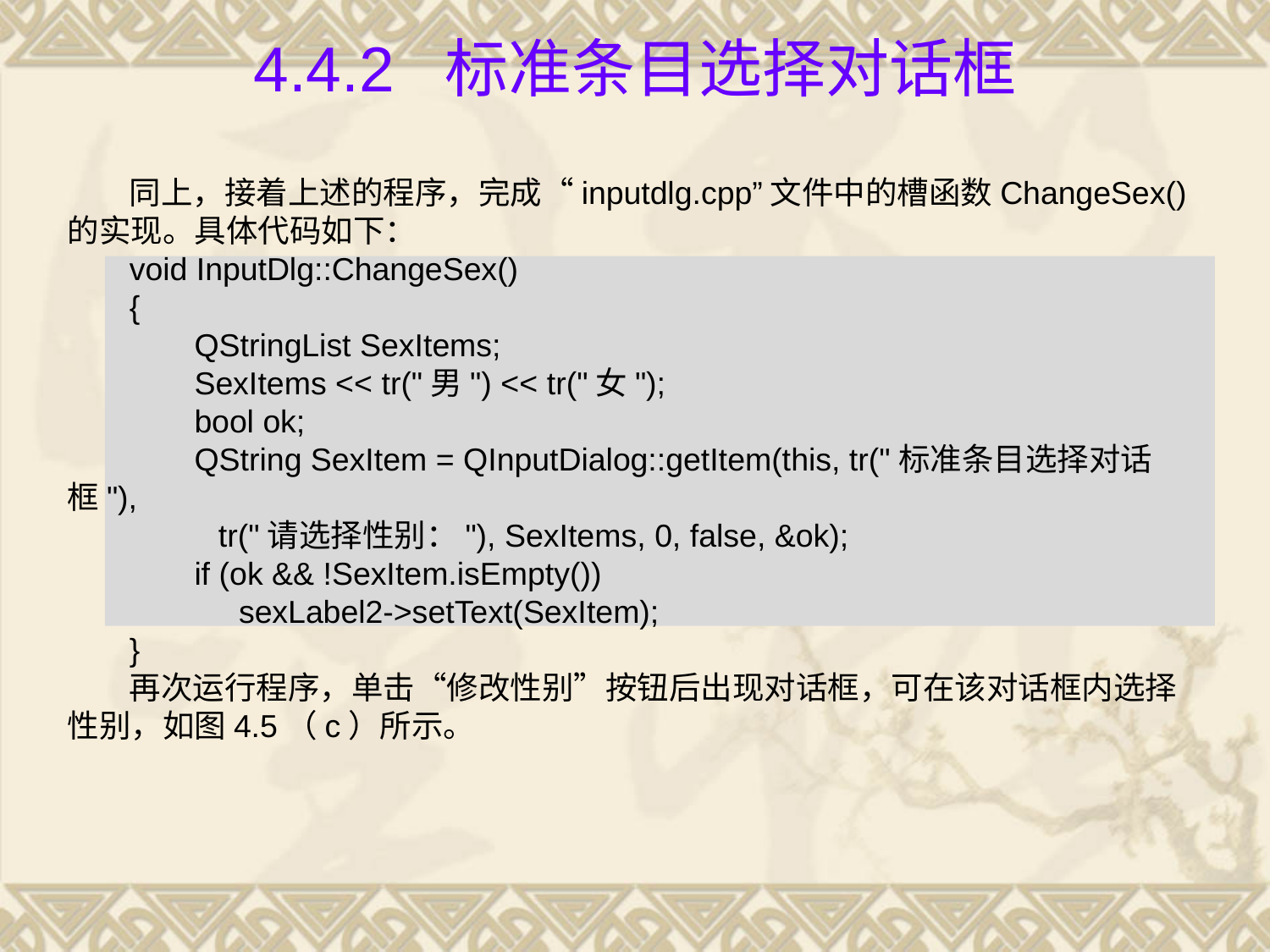

# 4.4.2  标准条目选择对话框
同上，接着上述的程序，完成“inputdlg.cpp”文件中的槽函数ChangeSex()的实现。具体代码如下：
void InputDlg::ChangeSex()
{
    	QStringList SexItems;
    	SexItems << tr("男") << tr("女");
    	bool ok;
    	QString SexItem = QInputDialog::getItem(this, tr("标准条目选择对话框"),
          tr("请选择性别："), SexItems, 0, false, &ok);
	if (ok && !SexItem.isEmpty())
	     sexLabel2->setText(SexItem);
}
再次运行程序，单击“修改性别”按钮后出现对话框，可在该对话框内选择性别，如图4.5（c）所示。